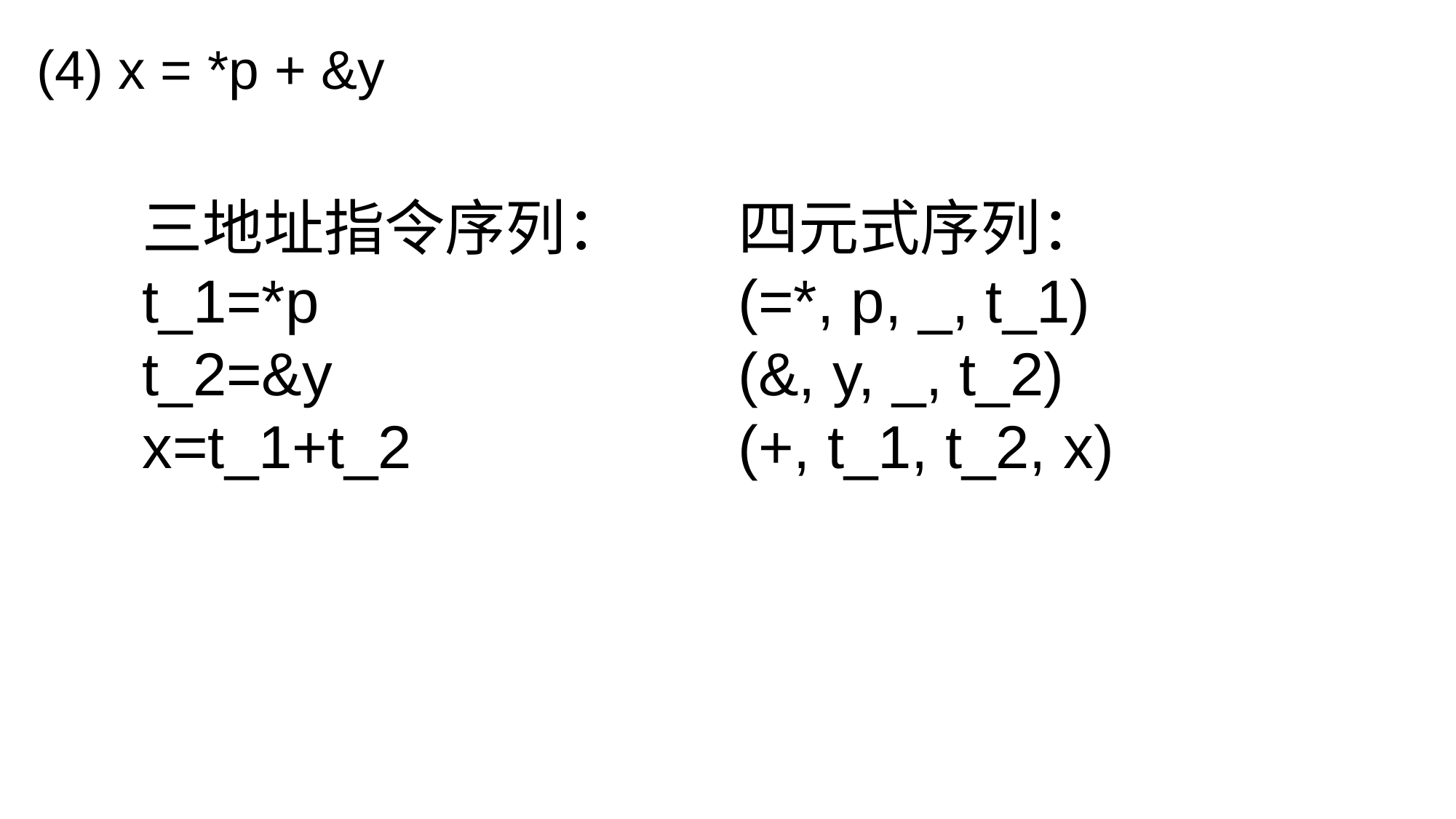

(4) x = *p + &y

三地址指令序列：
t_1=*p
t_2=&y
x=t_1+t_2
四元式序列：
(=*, p, _, t_1)
(&, y, _, t_2)
(+, t_1, t_2, x)